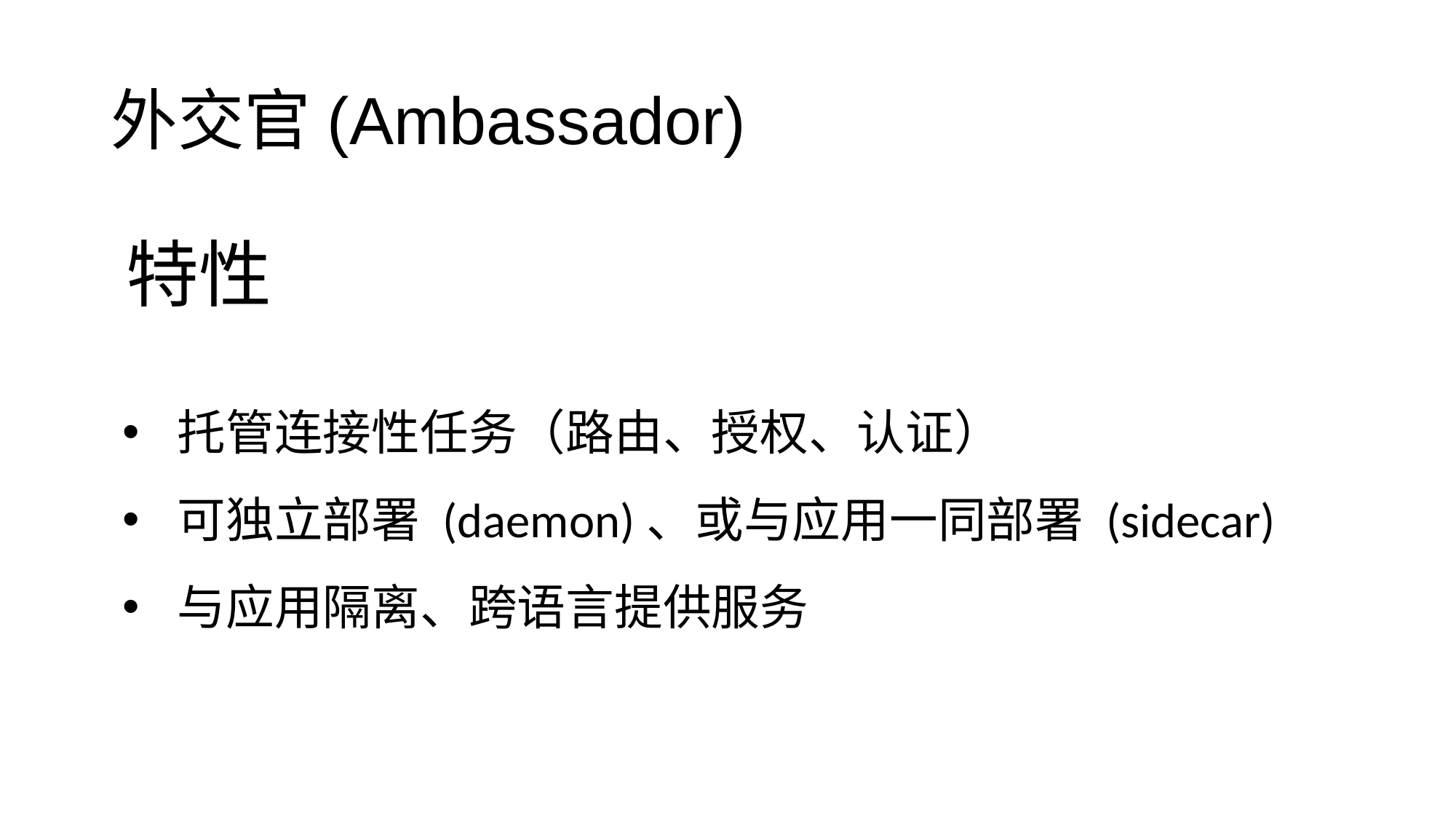

# 外交官(Ambassador)
特性
托管连接性任务（路由、授权、认证）
可独立部署 (daemon)、或与应用一同部署 (sidecar)
与应用隔离、跨语言提供服务